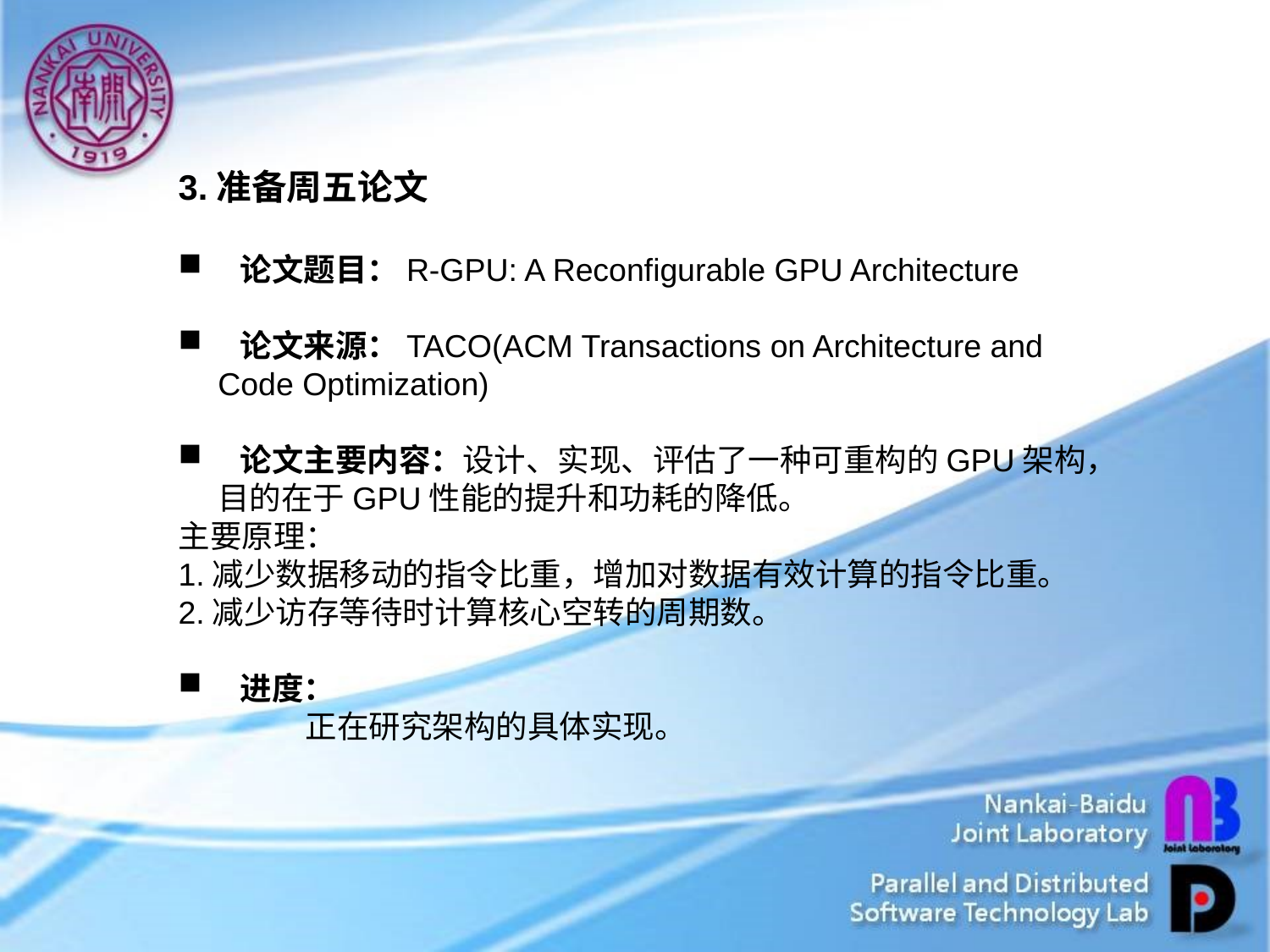

3.准备周五论文

  论文题目：R-GPU: A Reconfigurable GPU Architecture

  论文来源：TACO(ACM Transactions on Architecture and  Code Optimization)

  论文主要内容：设计、实现、评估了一种可重构的GPU架构，目的在于GPU性能的提升和功耗的降低。
主要原理：
1.减少数据移动的指令比重，增加对数据有效计算的指令比重。
2.减少访存等待时计算核心空转的周期数。

  进度：
	正在研究架构的具体实现。